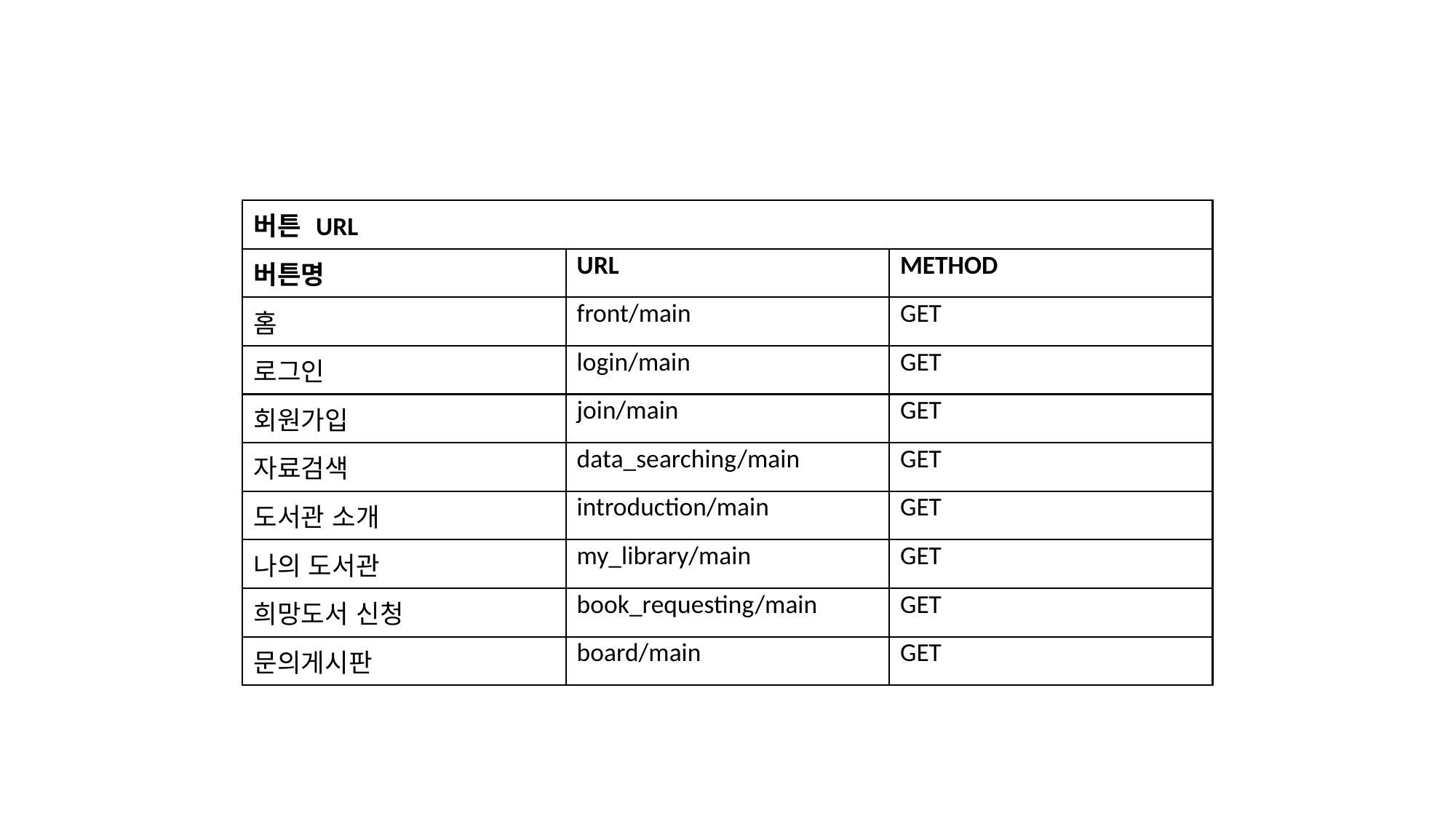

| 버튼 URL |  |  |
| --- | --- | --- |
| 버튼명 | URL | METHOD |
| 홈 | front/main | GET |
| 로그인 | login/main | GET |
| 회원가입 | join/main | GET |
| 자료검색 | data\_searching/main | GET |
| 도서관 소개 | introduction/main | GET |
| 나의 도서관 | my\_library/main | GET |
| 희망도서 신청 | book\_requesting/main | GET |
| 문의게시판 | board/main | GET |